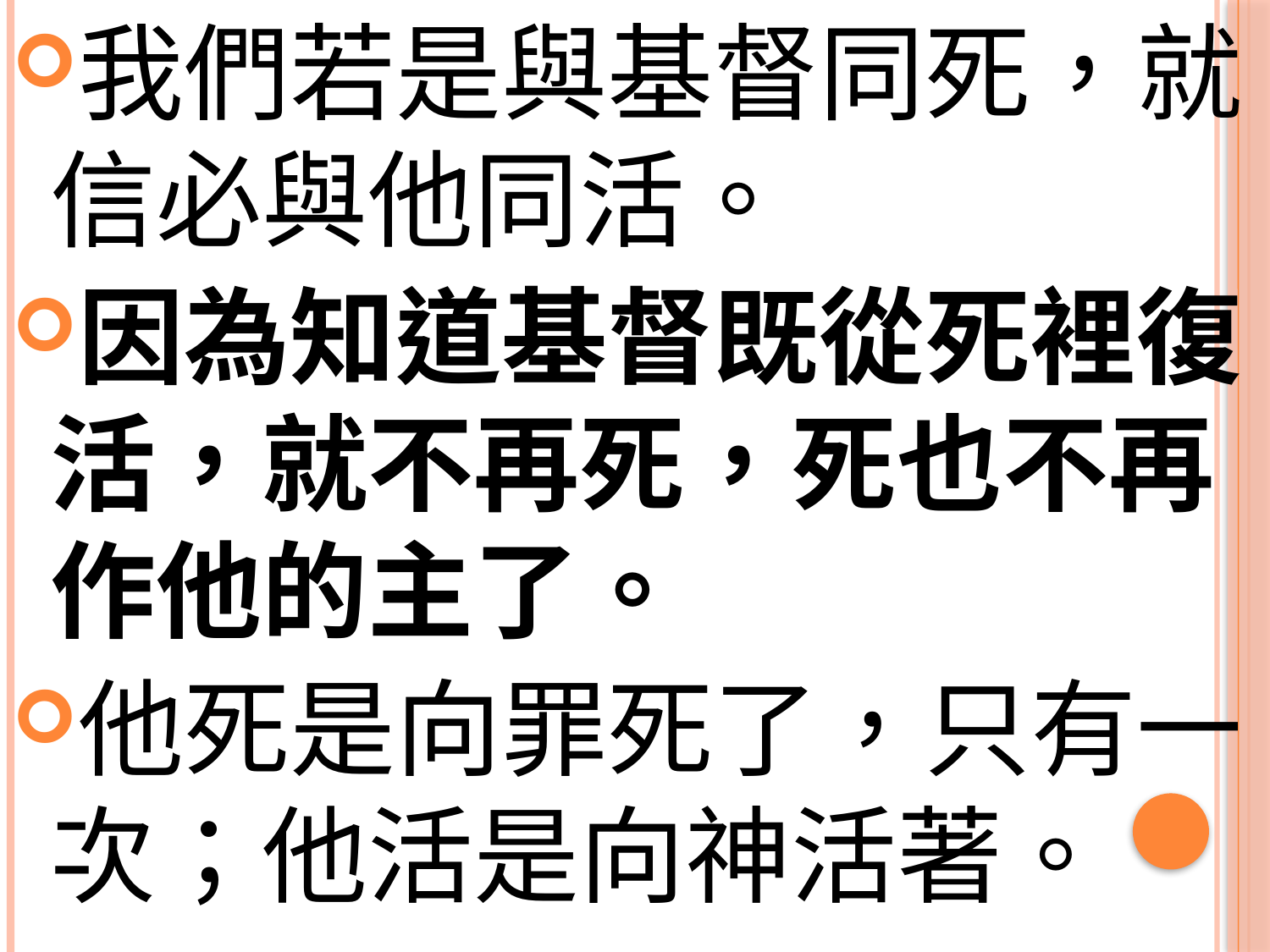

我們若是與基督同死，就信必與他同活。
因為知道基督既從死裡復活，就不再死，死也不再作他的主了。
他死是向罪死了，只有一次；他活是向神活著。